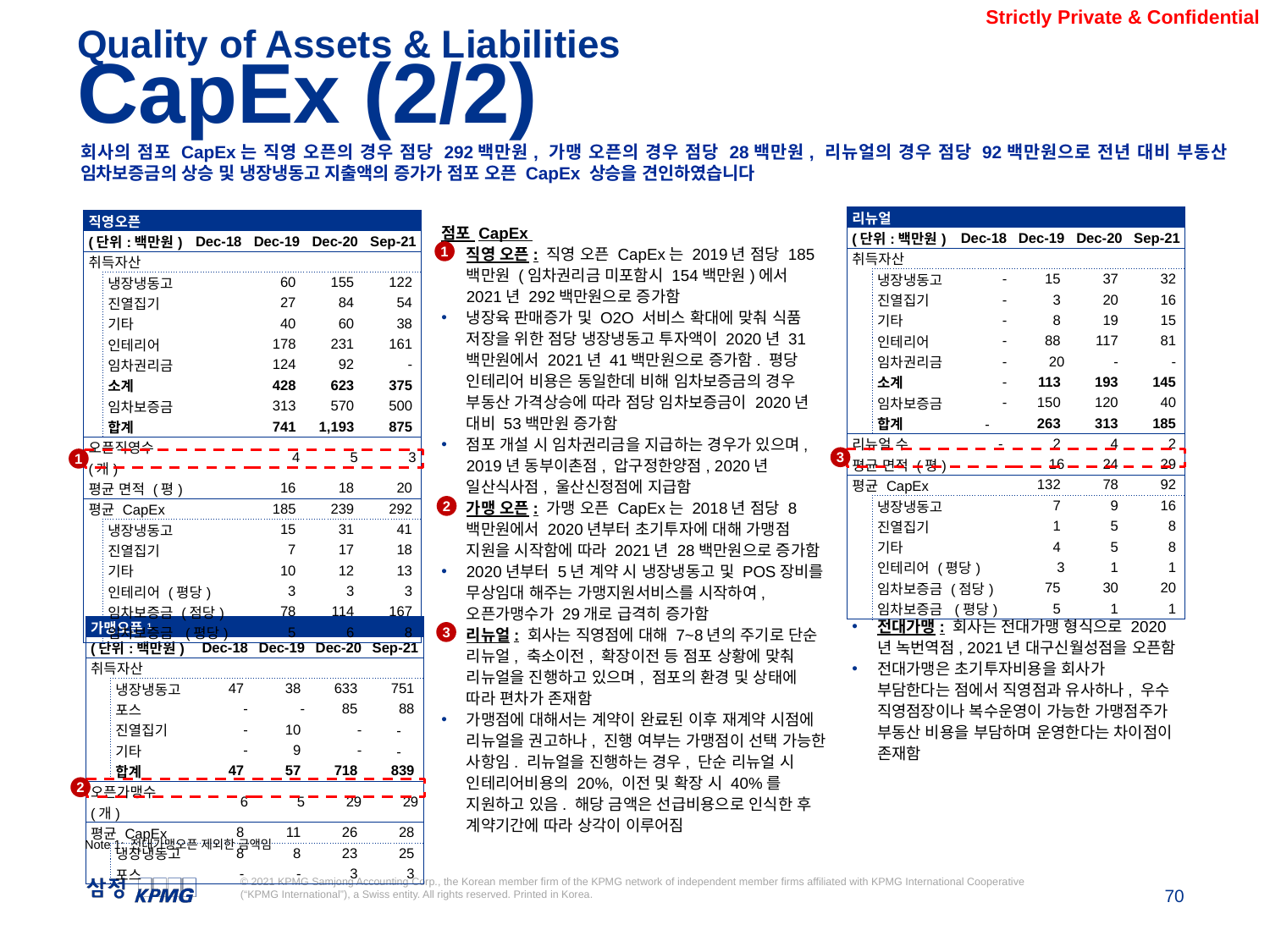

Quality of Assets & Liabilities
CapEx (2/2)
회사의 점포 CapEx는 직영 오픈의 경우 점당 292백만원, 가맹 오픈의 경우 점당 28백만원, 리뉴얼의 경우 점당 92백만원으로 전년 대비 부동산 임차보증금의 상승 및 냉장냉동고 지출액의 증가가 점포 오픈 CapEx 상승을 견인하였습니다
점포 CapEx
직영 오픈: 직영 오픈 CapEx는 2019년 점당 185백만원 (임차권리금 미포함시 154백만원)에서 2021년 292백만원으로 증가함
냉장육 판매증가 및 O2O 서비스 확대에 맞춰 식품 저장을 위한 점당 냉장냉동고 투자액이 2020년 31백만원에서 2021년 41백만원으로 증가함. 평당 인테리어 비용은 동일한데 비해 임차보증금의 경우 부동산 가격상승에 따라 점당 임차보증금이 2020년 대비 53백만원 증가함
점포 개설 시 임차권리금을 지급하는 경우가 있으며, 2019년 동부이촌점, 압구정한양점, 2020년 일산식사점, 울산신정점에 지급함
가맹 오픈: 가맹 오픈 CapEx는 2018년 점당 8백만원에서 2020년부터 초기투자에 대해 가맹점 지원을 시작함에 따라 2021년 28백만원으로 증가함
2020년부터 5년 계약 시 냉장냉동고 및 POS장비를 무상임대 해주는 가맹지원서비스를 시작하여, 오픈가맹수가 29개로 급격히 증가함
리뉴얼: 회사는 직영점에 대해 7~8년의 주기로 단순 리뉴얼, 축소이전, 확장이전 등 점포 상황에 맞춰 리뉴얼을 진행하고 있으며, 점포의 환경 및 상태에 따라 편차가 존재함
가맹점에 대해서는 계약이 완료된 이후 재계약 시점에 리뉴얼을 권고하나, 진행 여부는 가맹점이 선택 가능한 사항임. 리뉴얼을 진행하는 경우, 단순 리뉴얼 시 인테리어비용의 20%, 이전 및 확장 시 40%를 지원하고 있음. 해당 금액은 선급비용으로 인식한 후 계약기간에 따라 상각이 이루어짐

| 리뉴얼 |  |  |  |  |  |
| --- | --- | --- | --- | --- | --- |
| (단위:백만원) |  | Dec-18 | Dec-19 | Dec-20 | Sep-21 |
| 취득자산 |  |  |  |  |  |
|  | 냉장냉동고 | - | 15 | 37 | 32 |
|  | 진열집기 | - | 3 | 20 | 16 |
|  | 기타 | - | 8 | 19 | 15 |
|  | 인테리어 | - | 88 | 117 | 81 |
|  | 임차권리금 | - | 20 | - | - |
|  | 소계 | - | 113 | 193 | 145 |
|  | 임차보증금 | - | 150 | 120 | 40 |
|  | 합계 | - | 263 | 313 | 185 |
| 리뉴얼 수 |  | - | 2 | 4 | 2 |
| 평균 면적 (평) |  |  | 16 | 24 | 29 |
| 평균 CapEx |  |  | 132 | 78 | 92 |
|  | 냉장냉동고 |  | 7 | 9 | 16 |
|  | 진열집기 |  | 1 | 5 | 8 |
|  | 기타 |  | 4 | 5 | 8 |
|  | 인테리어 (평당) |  | 3 | 1 | 1 |
|  | 임차보증금 (점당) |  | 75 | 30 | 20 |
|  | 임차보증금 (평당) |  | 5 | 1 | 1 |
| 직영오픈 |  |  |  |  |  |
| --- | --- | --- | --- | --- | --- |
| (단위:백만원) |  | Dec-18 | Dec-19 | Dec-20 | Sep-21 |
| 취득자산 |  |  |  |  |  |
|  | 냉장냉동고 |  | 60 | 155 | 122 |
|  | 진열집기 |  | 27 | 84 | 54 |
|  | 기타 |  | 40 | 60 | 38 |
|  | 인테리어 |  | 178 | 231 | 161 |
|  | 임차권리금 |  | 124 | 92 | - |
|  | 소계 |  | 428 | 623 | 375 |
|  | 임차보증금 |  | 313 | 570 | 500 |
|  | 합계 |  | 741 | 1,193 | 875 |
| 오픈직영수 (개) |  |  | 4 | 5 | 3 |
| 평균 면적 (평) |  |  | 16 | 18 | 20 |
| 평균 CapEx |  |  | 185 | 239 | 292 |
|  | 냉장냉동고 |  | 15 | 31 | 41 |
|  | 진열집기 |  | 7 | 17 | 18 |
|  | 기타 |  | 10 | 12 | 13 |
|  | 인테리어 (평당) |  | 3 | 3 | 3 |
|  | 임차보증금 (점당) |  | 78 | 114 | 167 |
|  | 임차보증금 (평당) |  | 5 | 6 | 8 |
1
3

1

2
전대가맹: 회사는 전대가맹 형식으로 2020년 녹번역점, 2021년 대구신월성점을 오픈함
전대가맹은 초기투자비용을 회사가 부담한다는 점에서 직영점과 유사하나, 우수 직영점장이나 복수운영이 가능한 가맹점주가 부동산 비용을 부담하며 운영한다는 차이점이 존재함

| 가맹오픈1 |  |  |  |  |  |
| --- | --- | --- | --- | --- | --- |
| (단위:백만원) |  | Dec-18 | Dec-19 | Dec-20 | Sep-21 |
| 취득자산 |  |  |  |  |  |
|  | 냉장냉동고 | 47 | 38 | 633 | 751 |
|  | 포스 | - | - | 85 | 88 |
|  | 진열집기 | - | 10 | - | - |
|  | 기타 | - | 9 | - | - |
|  | 합계 | 47 | 57 | 718 | 839 |
| 오픈가맹수 (개) |  | 6 | 5 | 29 | 29 |
| 평균 CapEx |  | 8 | 11 | 26 | 28 |
|  | 냉장냉동고 | 8 | 8 | 23 | 25 |
|  | 포스 | - | - | 3 | 3 |
3
2

Note 1: 전대가맹오픈 제외한 금액임